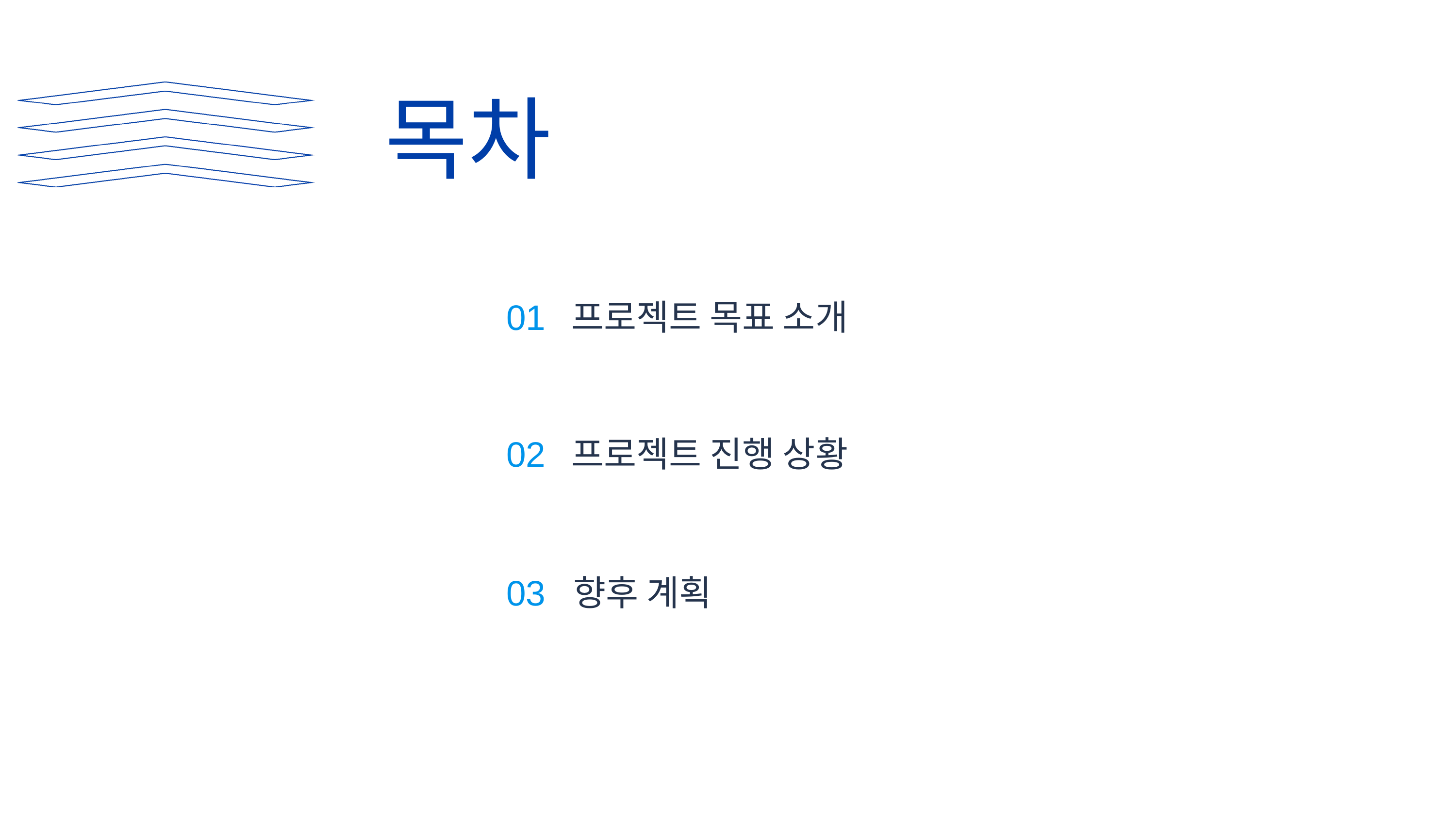

목차
01
프로젝트 목표 소개
02
프로젝트 진행 상황
03
향후 계획